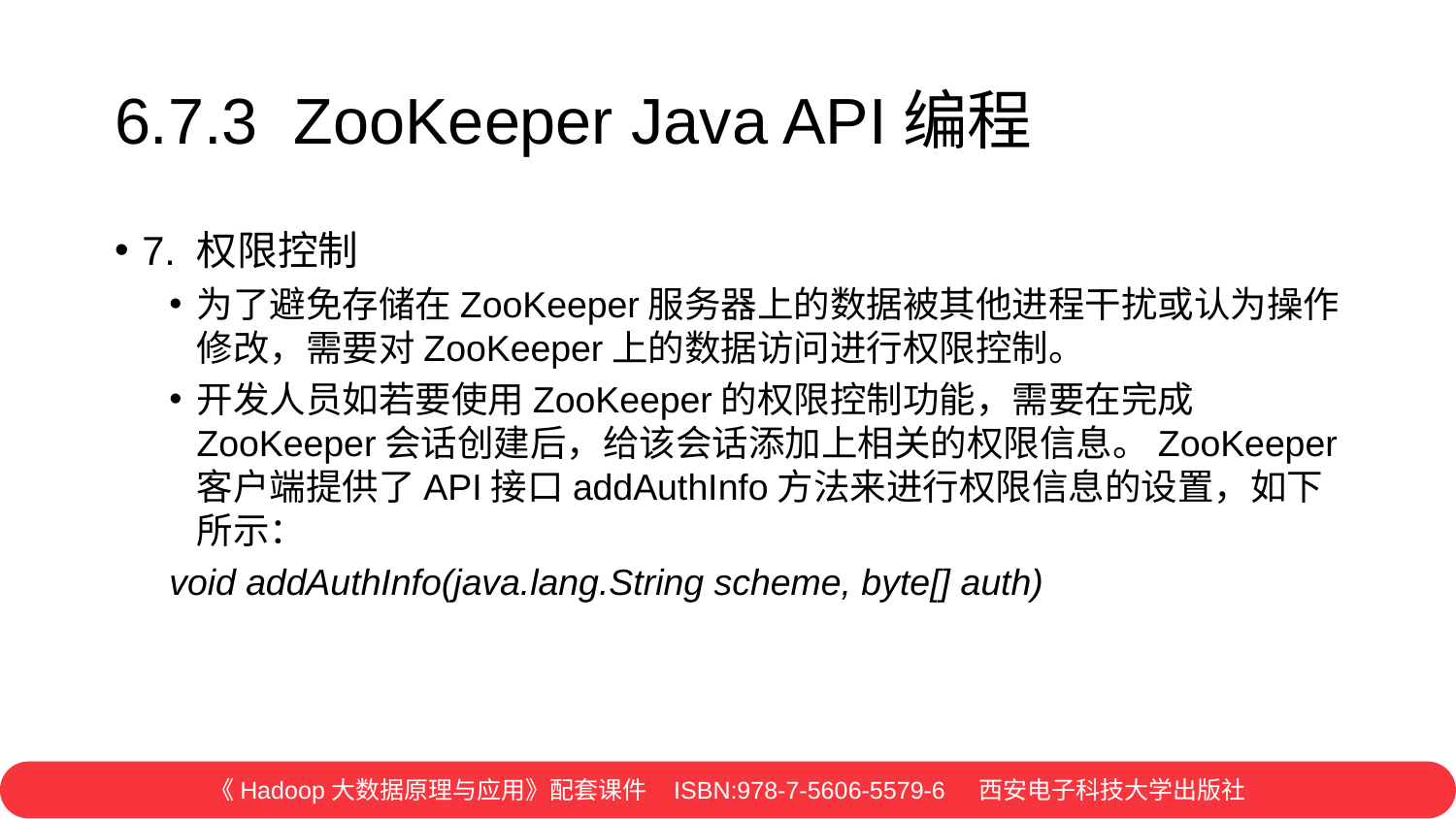

# 6.7.3  ZooKeeper Java API编程
7. 权限控制
为了避免存储在ZooKeeper服务器上的数据被其他进程干扰或认为操作修改，需要对ZooKeeper上的数据访问进行权限控制。
开发人员如若要使用ZooKeeper的权限控制功能，需要在完成ZooKeeper会话创建后，给该会话添加上相关的权限信息。ZooKeeper客户端提供了API接口addAuthInfo方法来进行权限信息的设置，如下所示：
void addAuthInfo(java.lang.String scheme, byte[] auth)